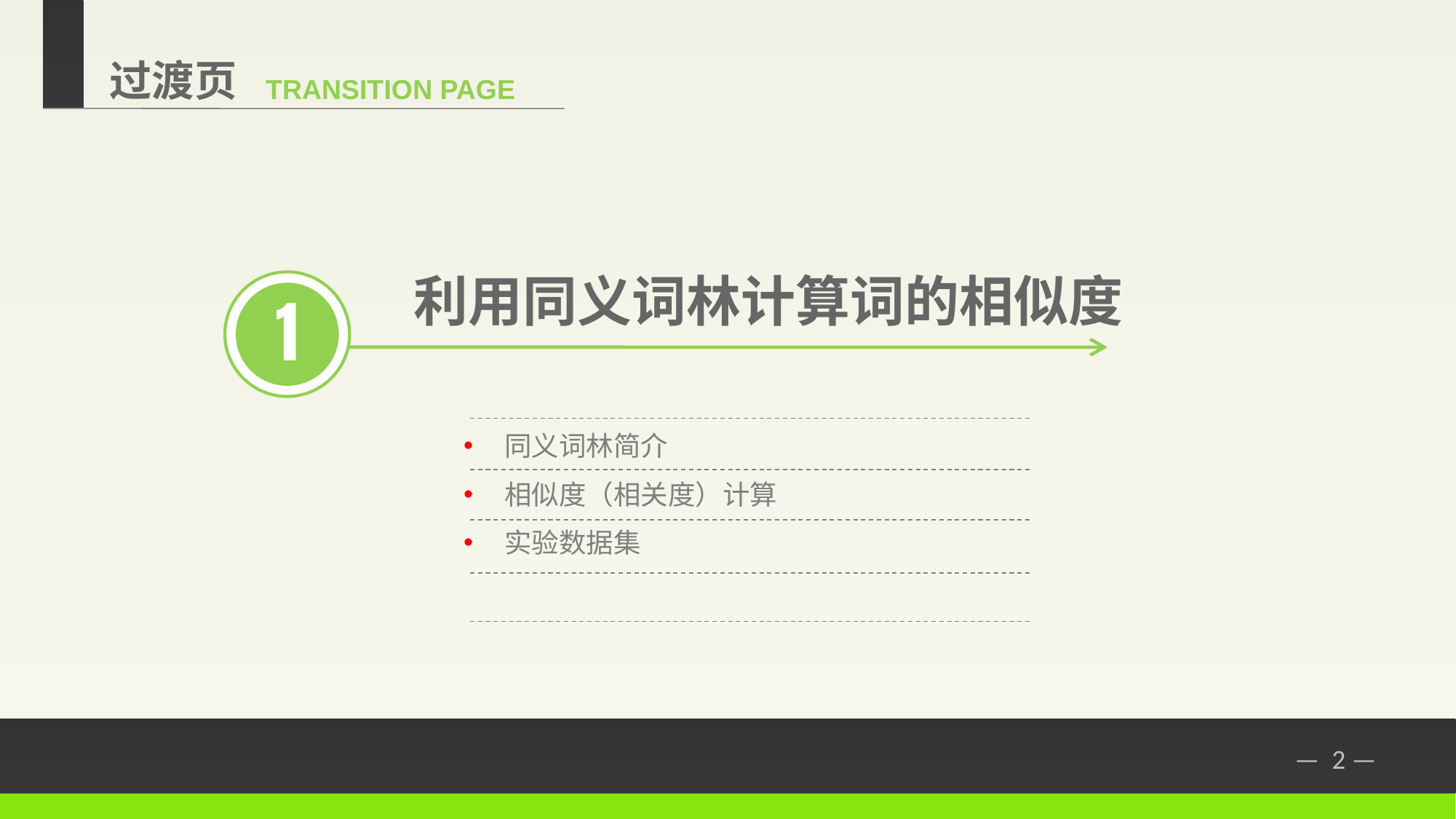

过渡页
TRANSITION PAGE

 利用同义词林计算词的相似度

1

同义词林简介
相似度（相关度）计算
实验数据集